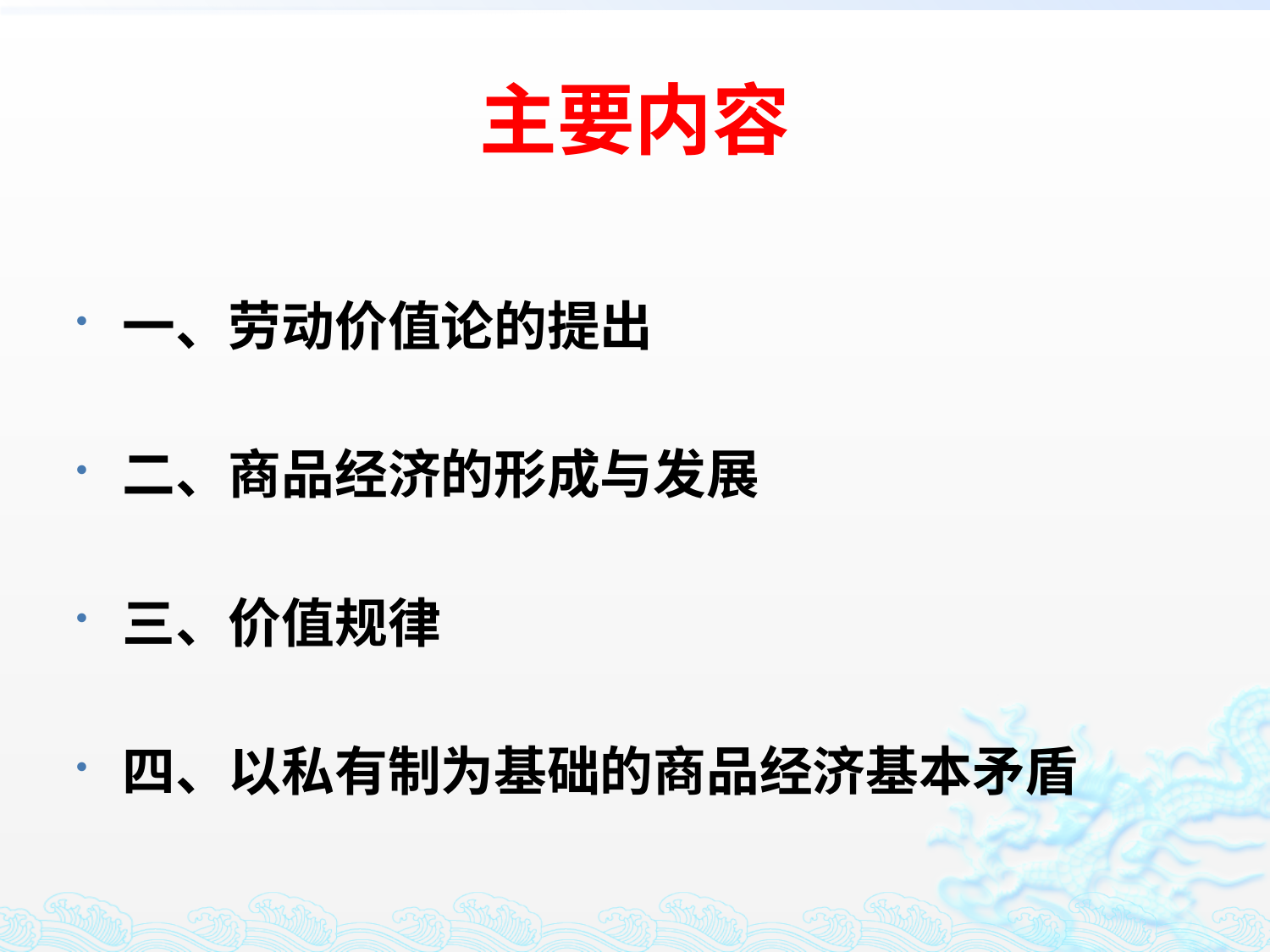

# 主要内容
一、劳动价值论的提出

二、商品经济的形成与发展

三、价值规律

四、以私有制为基础的商品经济基本矛盾